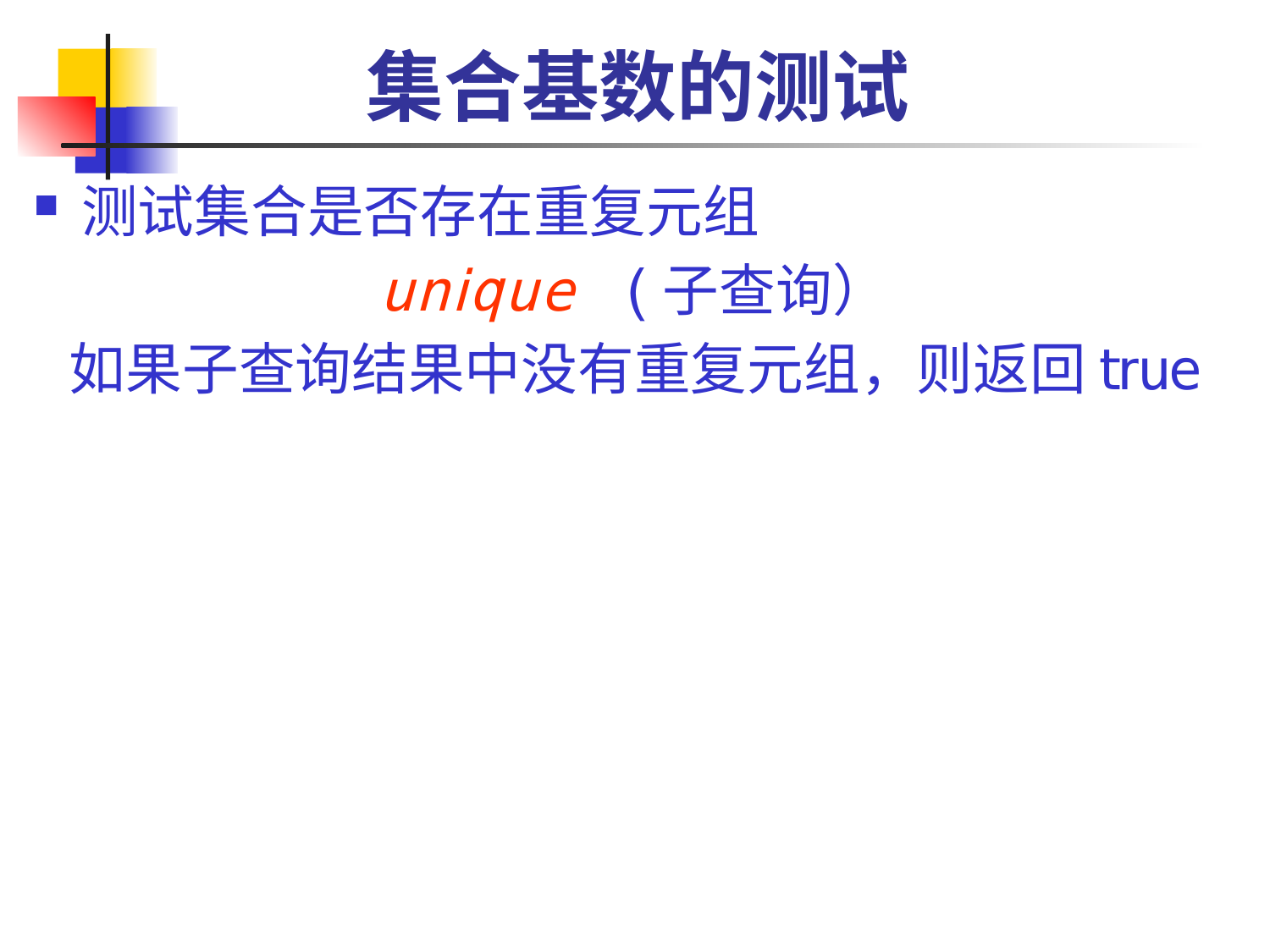

# 集合基数的测试
测试集合是否存在重复元组
unique   (子查询）
如果子查询结果中没有重复元组，则返回true